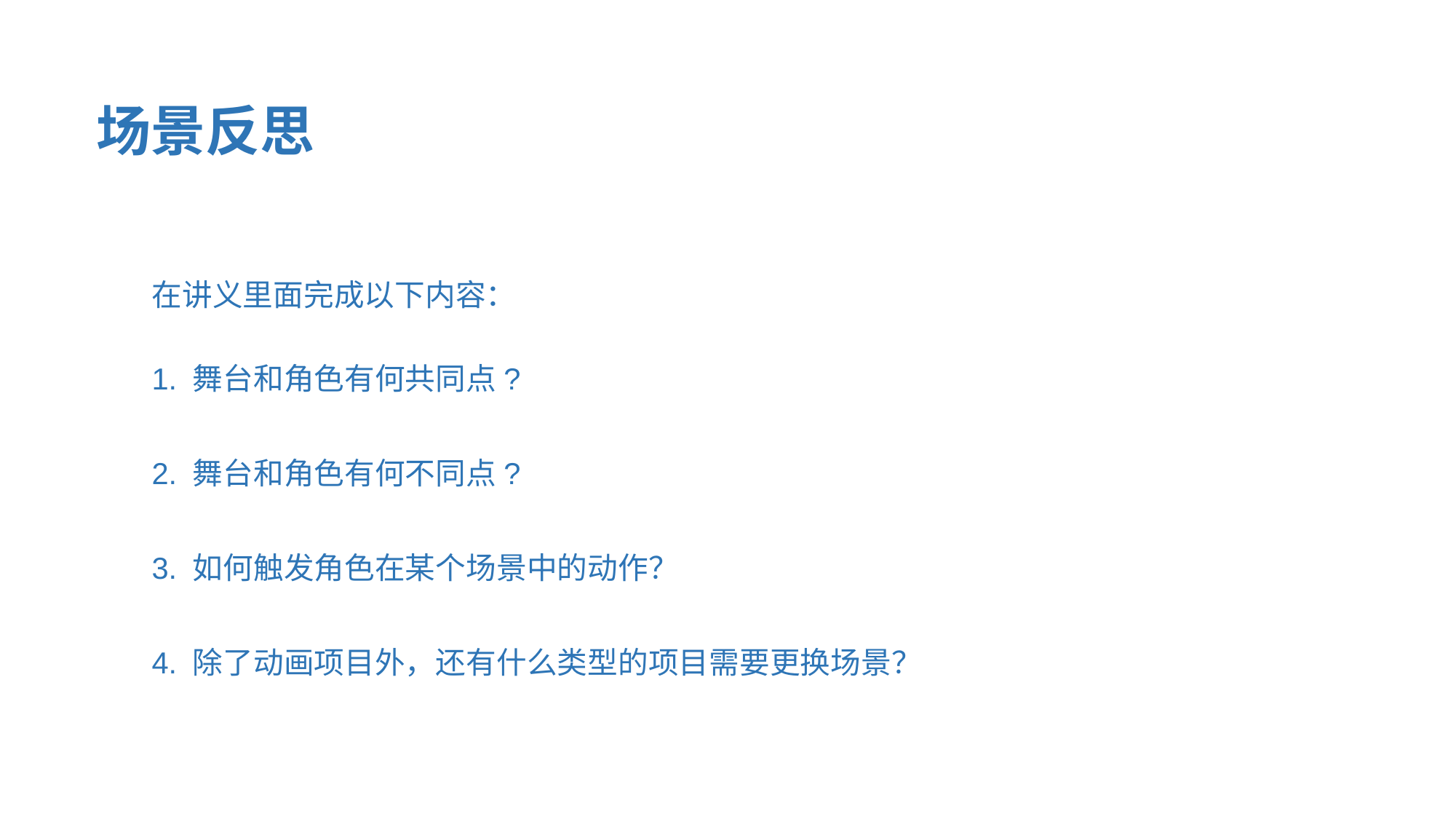

场景反思
在讲义里面完成以下内容：

1. 舞台和角色有何共同点?

2. 舞台和角色有何不同点?

3. 如何触发角色在某个场景中的动作？

4. 除了动画项目外，还有什么类型的项目需要更换场景？